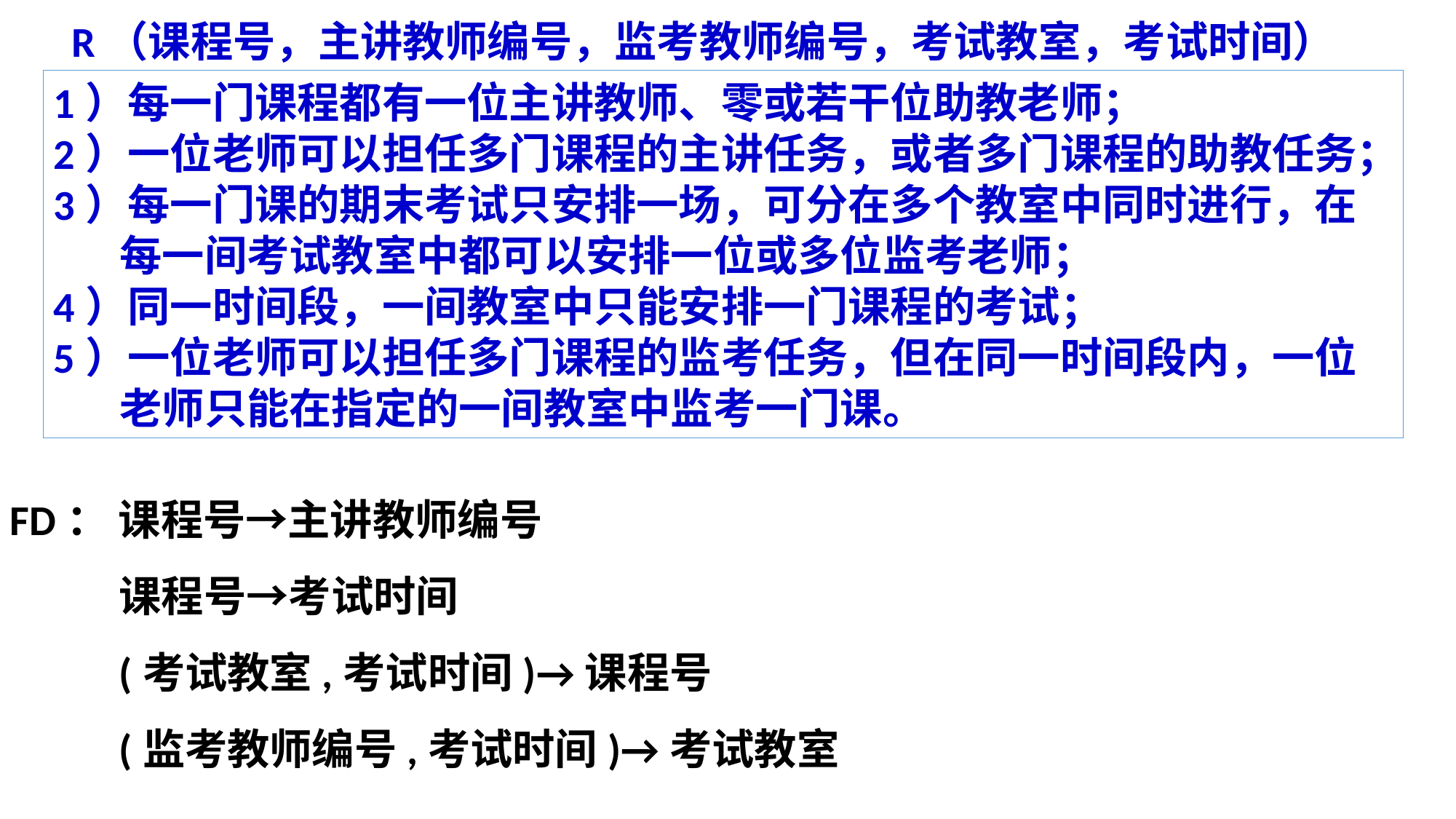

R（课程号，主讲教师编号，监考教师编号，考试教室，考试时间）
1）每一门课程都有一位主讲教师、零或若干位助教老师；
2）一位老师可以担任多门课程的主讲任务，或者多门课程的助教任务；
3）每一门课的期末考试只安排一场，可分在多个教室中同时进行，在每一间考试教室中都可以安排一位或多位监考老师；
4）同一时间段，一间教室中只能安排一门课程的考试；
5）一位老师可以担任多门课程的监考任务，但在同一时间段内，一位老师只能在指定的一间教室中监考一门课。
FD： 课程号→主讲教师编号
课程号→考试时间
(考试教室,考试时间)→课程号
(监考教师编号,考试时间)→考试教室